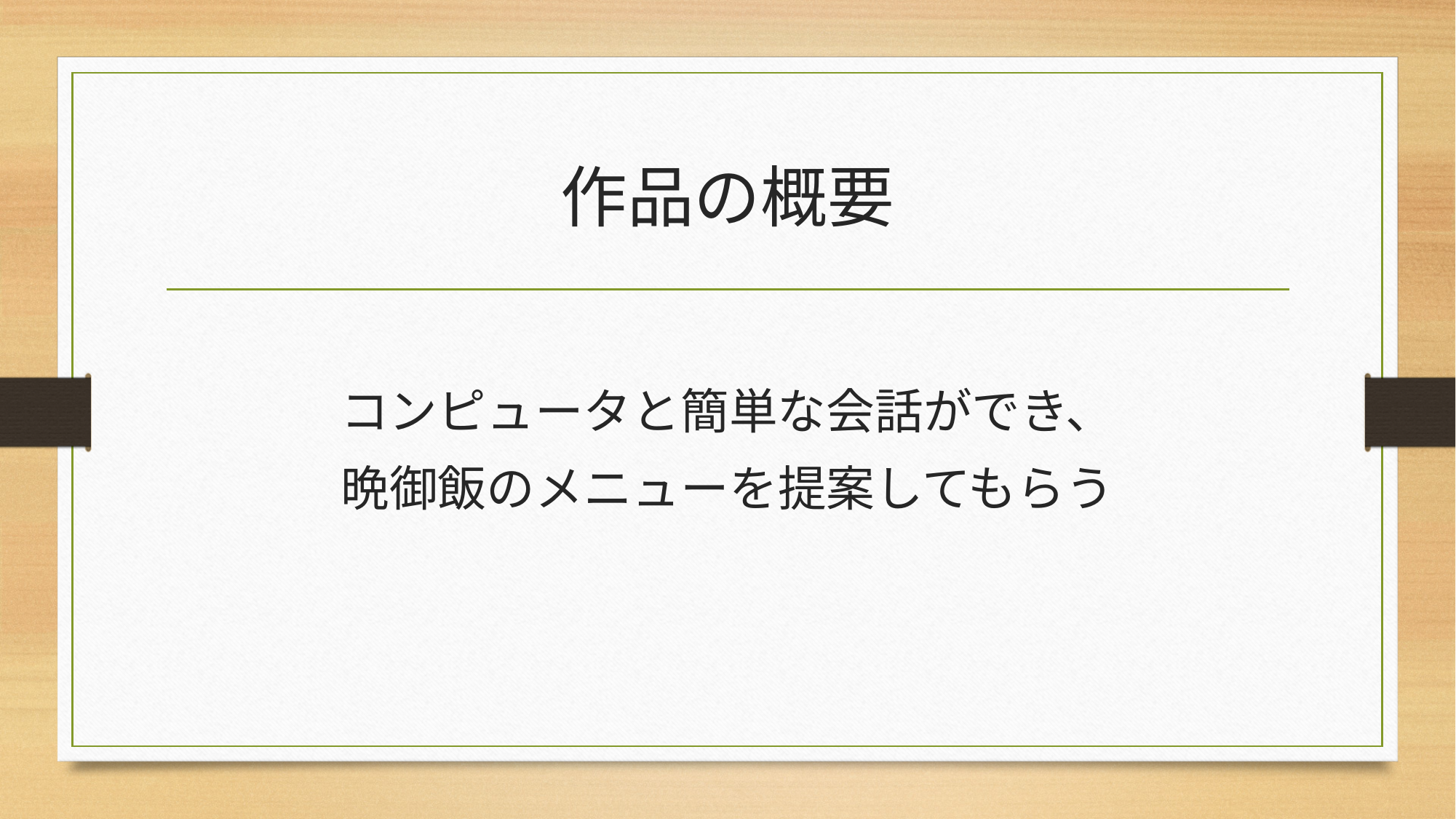

# 作品の概要

コンピュータと簡単な会話ができ、
晩御飯のメニューを提案してもらう